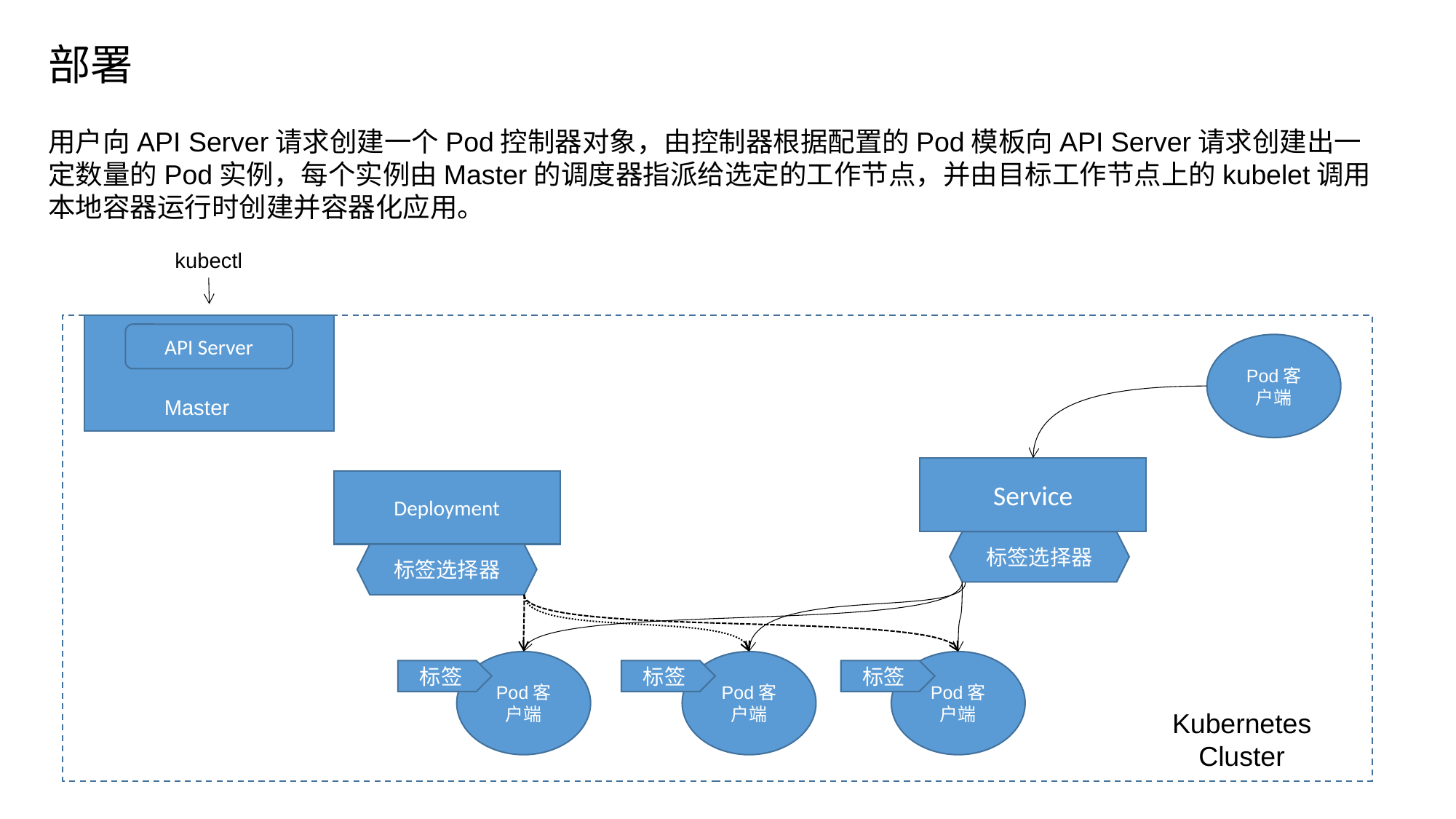

# 部署
用户向API Server请求创建一个Pod控制器对象，由控制器根据配置的Pod模板向API Server请求创建出一定数量的Pod实例，每个实例由Master的调度器指派给选定的工作节点，并由目标工作节点上的kubelet调用本地容器运行时创建并容器化应用。
kubectl

API Server
Pod客户端
Master
Service
Deployment
标签选择器
标签选择器
Pod客户端
Pod客户端
Pod客户端
标签
标签
标签
Kubernetes
Cluster